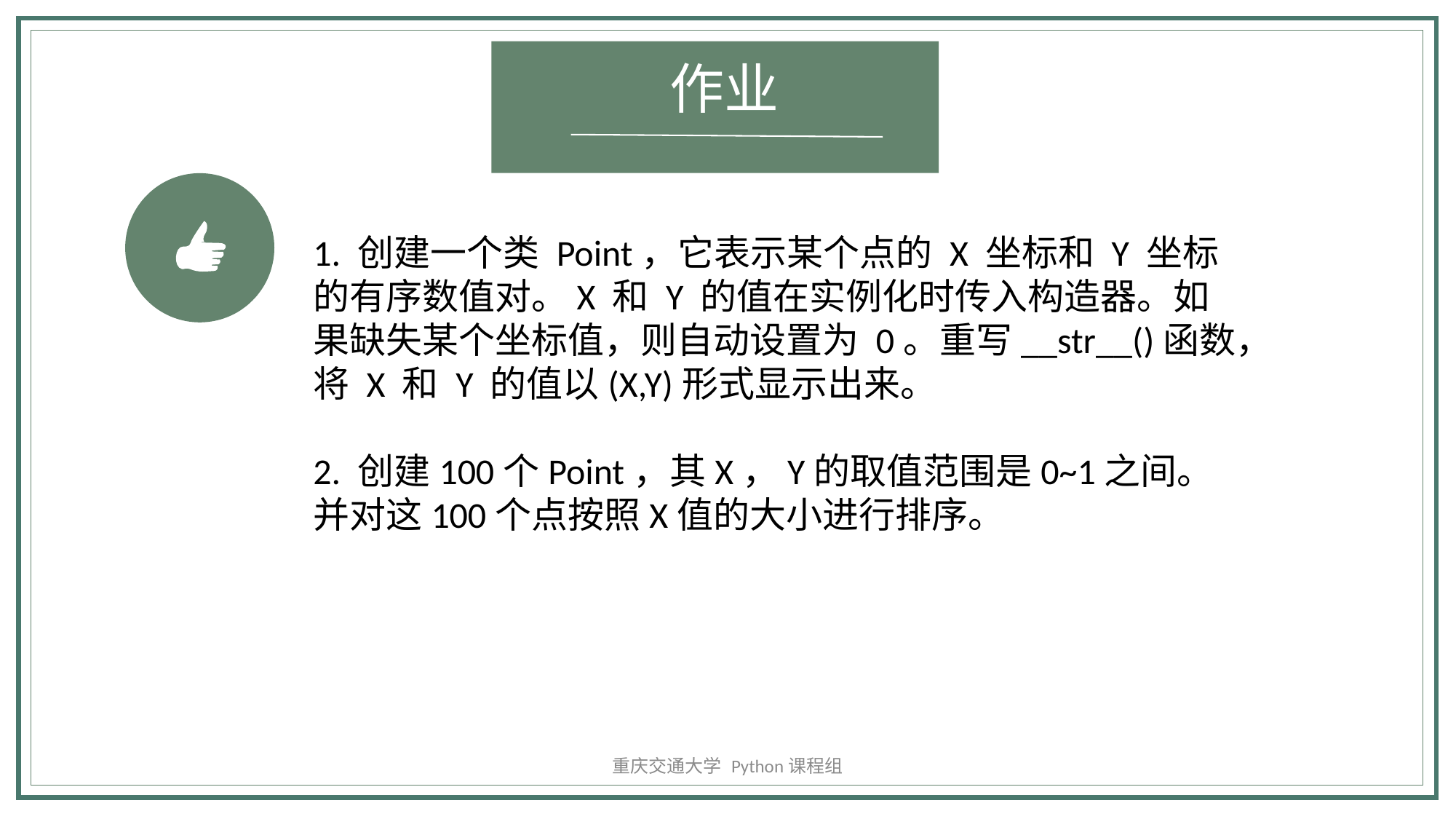

作业

1. 创建一个类 Point，它表示某个点的 X 坐标和 Y 坐标的有序数值对。X 和 Y 的值在实例化时传入构造器。如果缺失某个坐标值，则自动设置为 0。重写__str__()函数，将 X 和 Y 的值以(X,Y)形式显示出来。

2. 创建100个Point，其X，Y的取值范围是0~1之间。并对这100个点按照X值的大小进行排序。
重庆交通大学 Python课程组